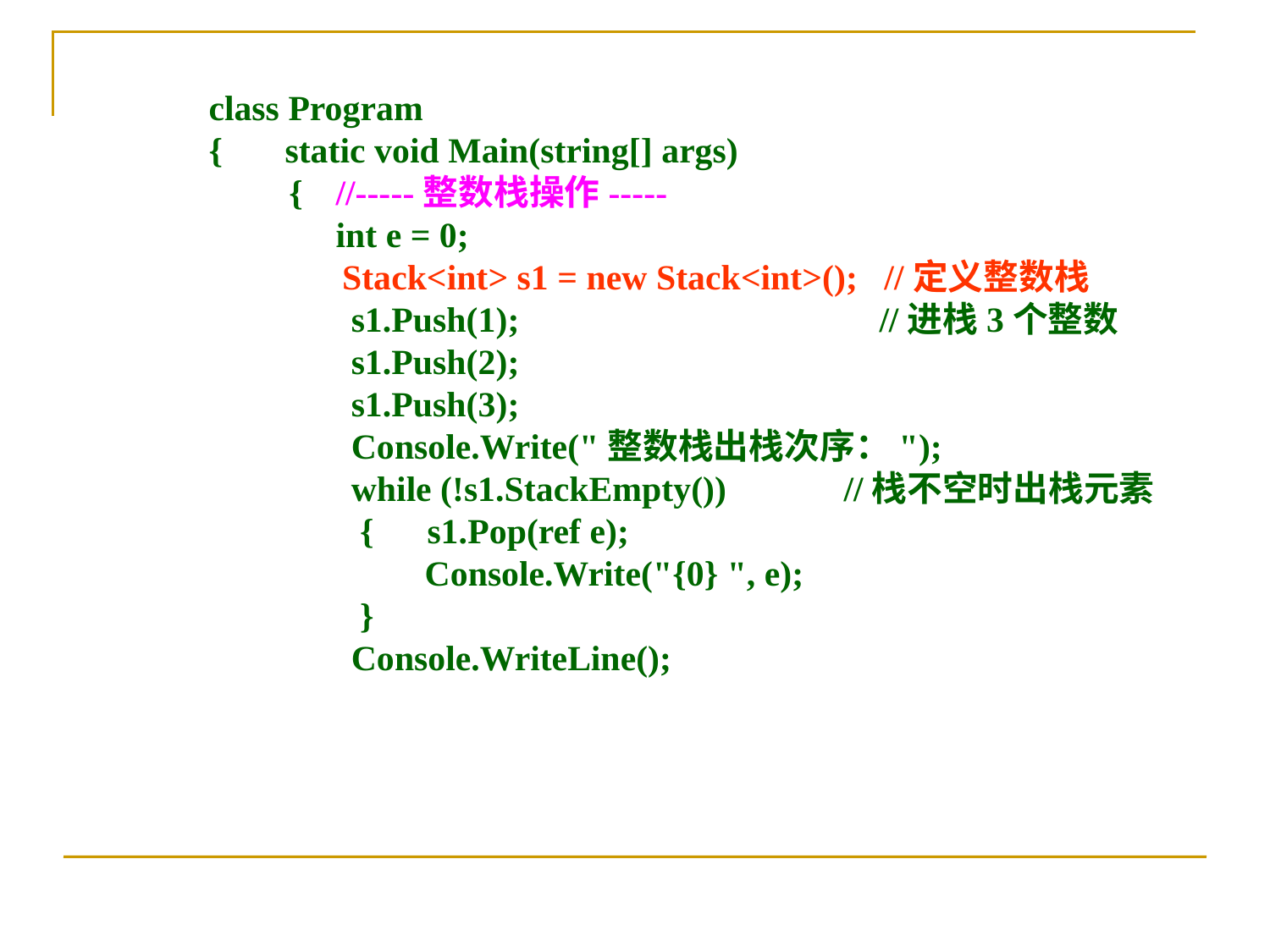

class Program
    	{       static void Main(string[] args)
        	         {	//-----整数栈操作-----
		int e = 0;
            	               Stack<int> s1 = new Stack<int>();   //定义整数栈
            	                s1.Push(1);			    //进栈3个整数
            	                s1.Push(2);
            	                s1.Push(3);
            	                Console.Write("整数栈出栈次序：");
            	                while (!s1.StackEmpty())	//栈不空时出栈元素
            	                 {      s1.Pop(ref e);
                	          Console.Write("{0} ", e);
            	                 }
	                Console.WriteLine();